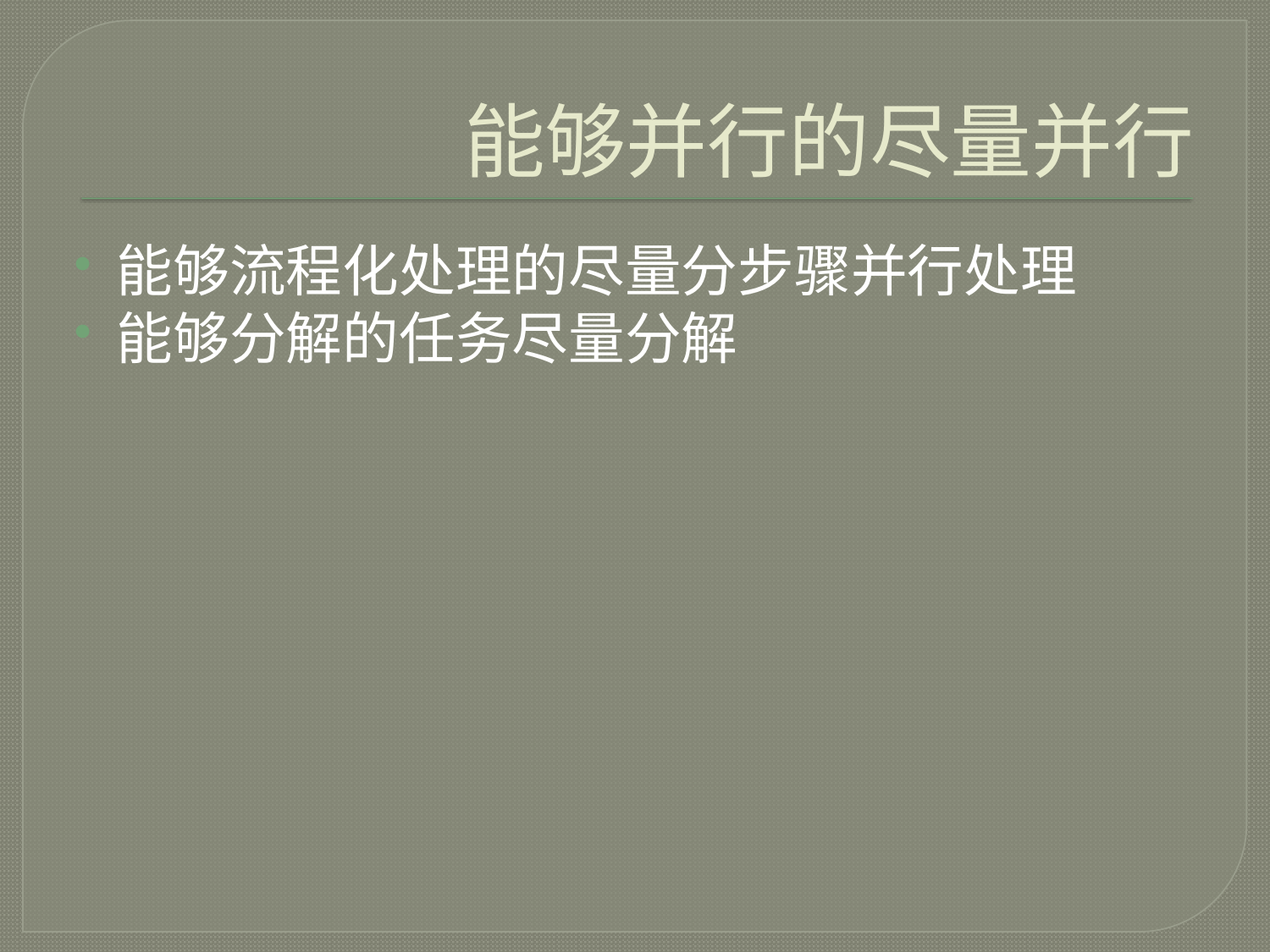

# 能够并行的尽量并行
能够流程化处理的尽量分步骤并行处理
能够分解的任务尽量分解